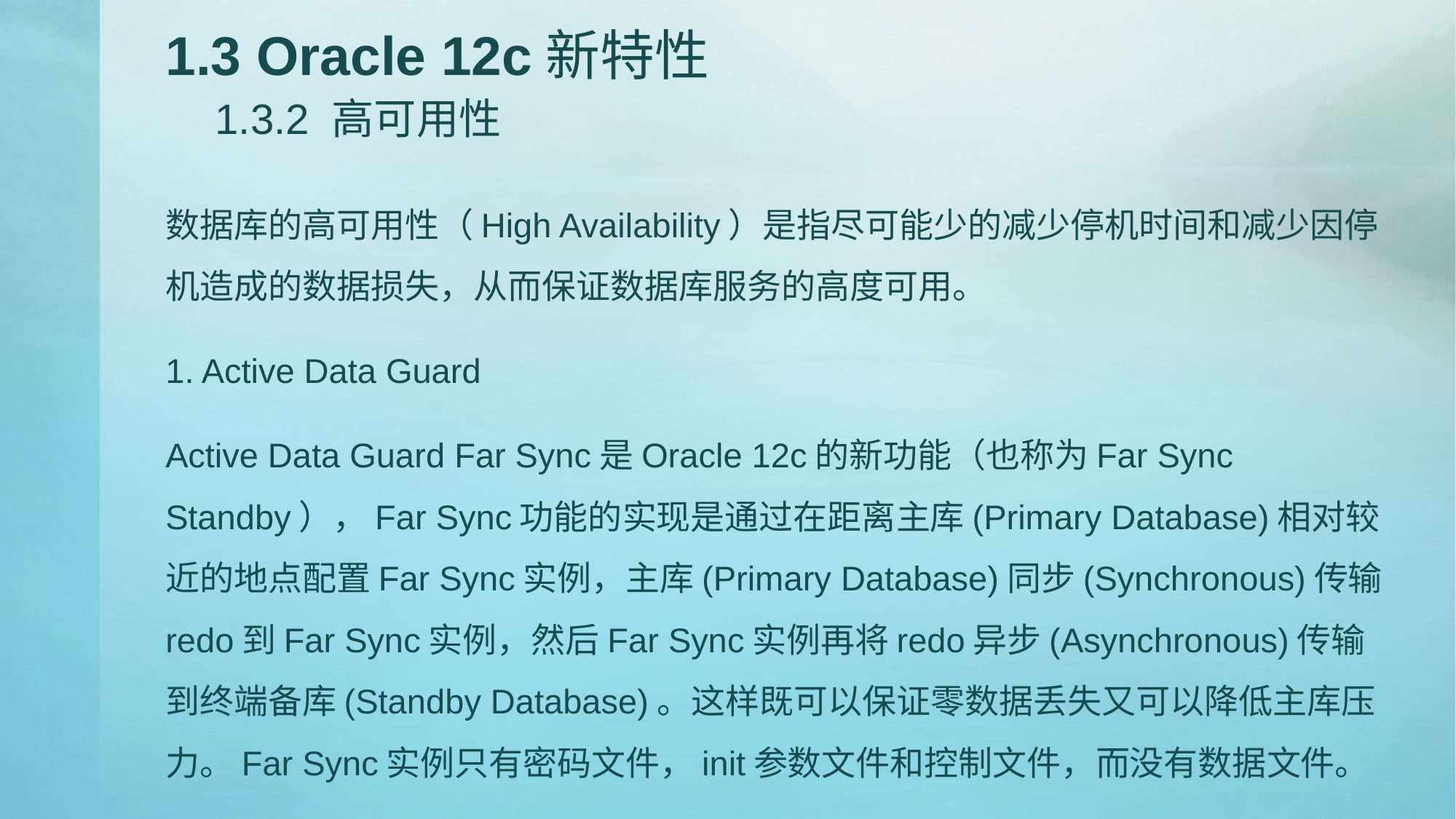

# 1.3 Oracle 12c新特性 1.3.2 高可用性
数据库的高可用性（High Availability）是指尽可能少的减少停机时间和减少因停机造成的数据损失，从而保证数据库服务的高度可用。
1. Active Data Guard
Active Data Guard Far Sync是Oracle 12c的新功能（也称为Far Sync Standby），Far Sync功能的实现是通过在距离主库(Primary Database)相对较近的地点配置Far Sync实例，主库(Primary Database)同步(Synchronous)传输redo到Far Sync实例，然后Far Sync实例再将redo异步(Asynchronous)传输到终端备库(Standby Database)。这样既可以保证零数据丢失又可以降低主库压力。Far Sync实例只有密码文件，init参数文件和控制文件，而没有数据文件。